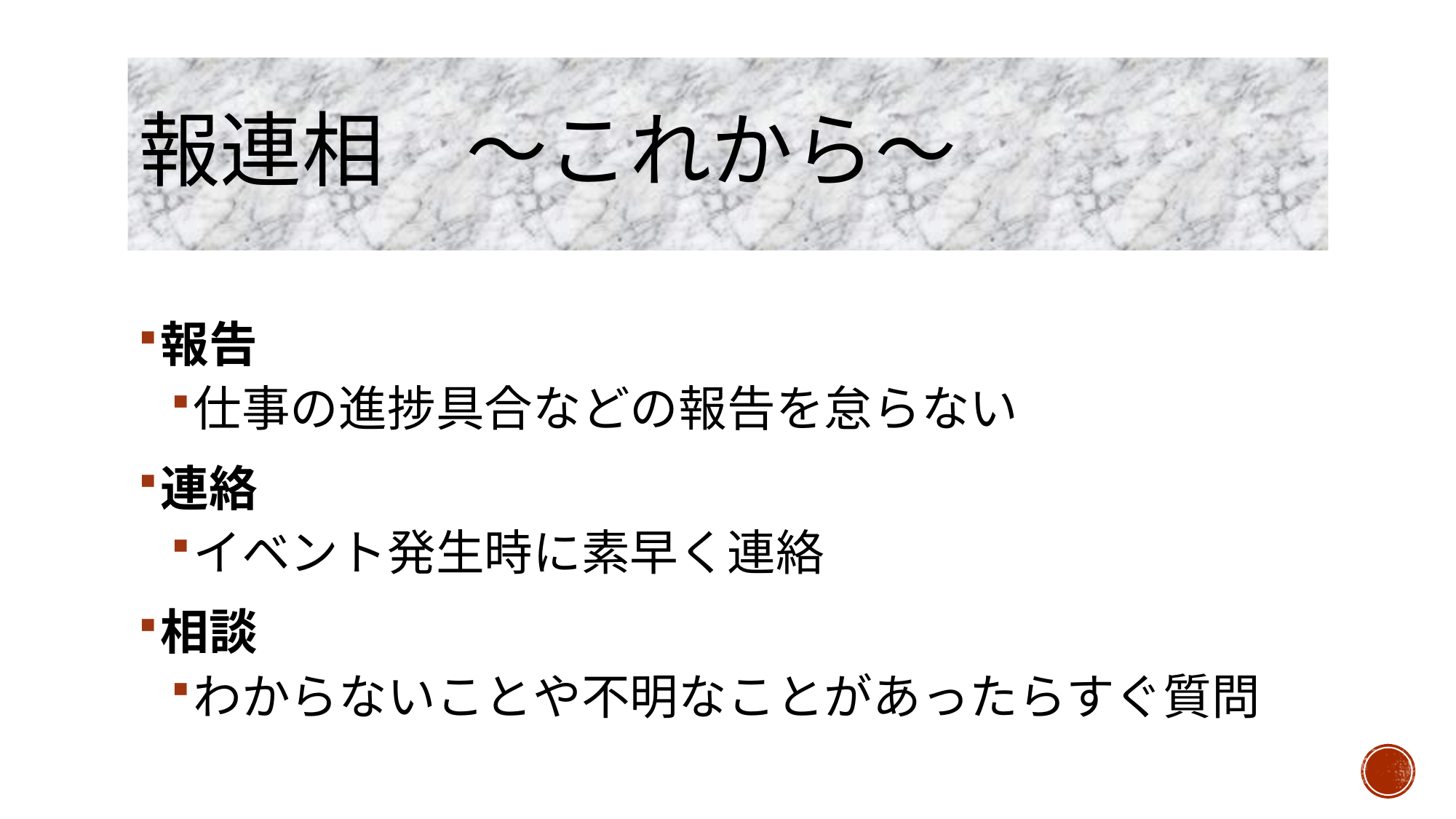

# 報連相	～これから～

報告
仕事の進捗具合などの報告を怠らない
連絡
イベント発生時に素早く連絡
相談
わからないことや不明なことがあったらすぐ質問